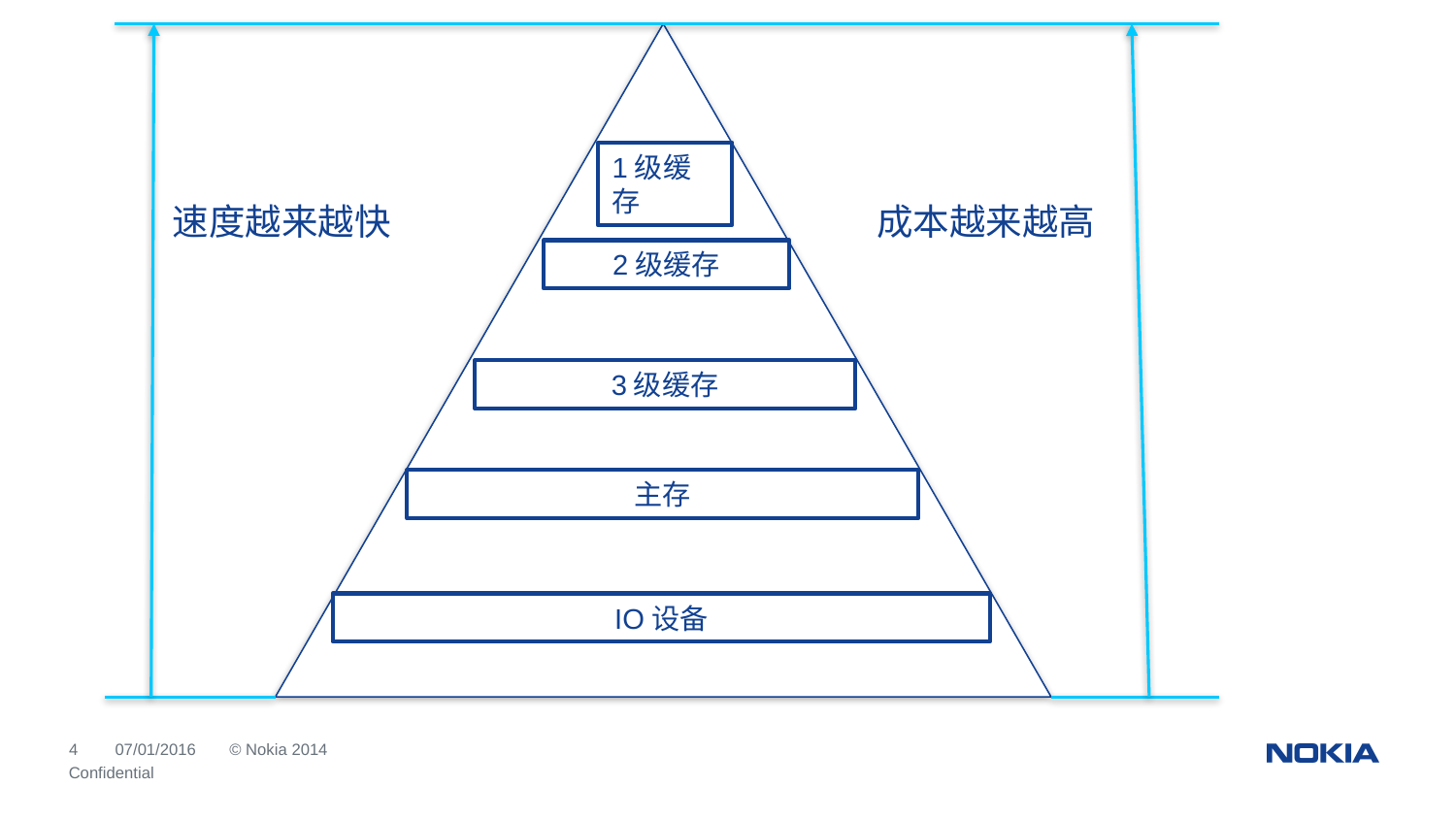

1级缓存
速度越来越快
成本越来越高
2级缓存
3级缓存
主存

IO设备